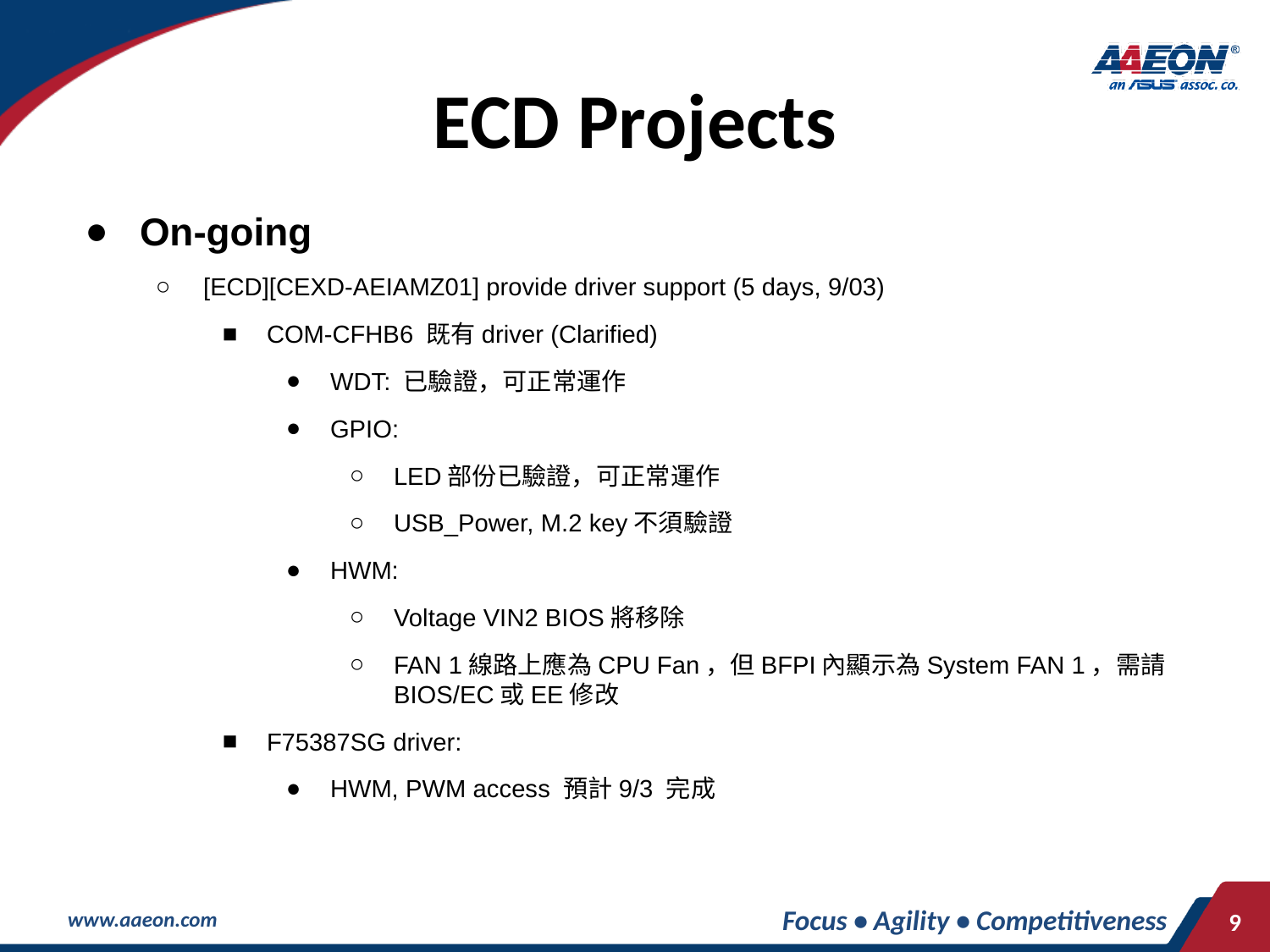

# ECD Projects

On-going
[ECD][CEXD-AEIAMZ01] provide driver support (5 days, 9/03)
COM-CFHB6 既有driver (Clarified)
WDT: 已驗證，可正常運作
GPIO:
LED部份已驗證，可正常運作
USB_Power, M.2 key不須驗證
HWM:
Voltage VIN2 BIOS將移除
FAN 1線路上應為CPU Fan，但BFPI內顯示為System FAN 1，需請BIOS/EC或EE修改
F75387SG driver:
HWM, PWM access 預計9/3 完成

Focus • Agility • Competitiveness
9